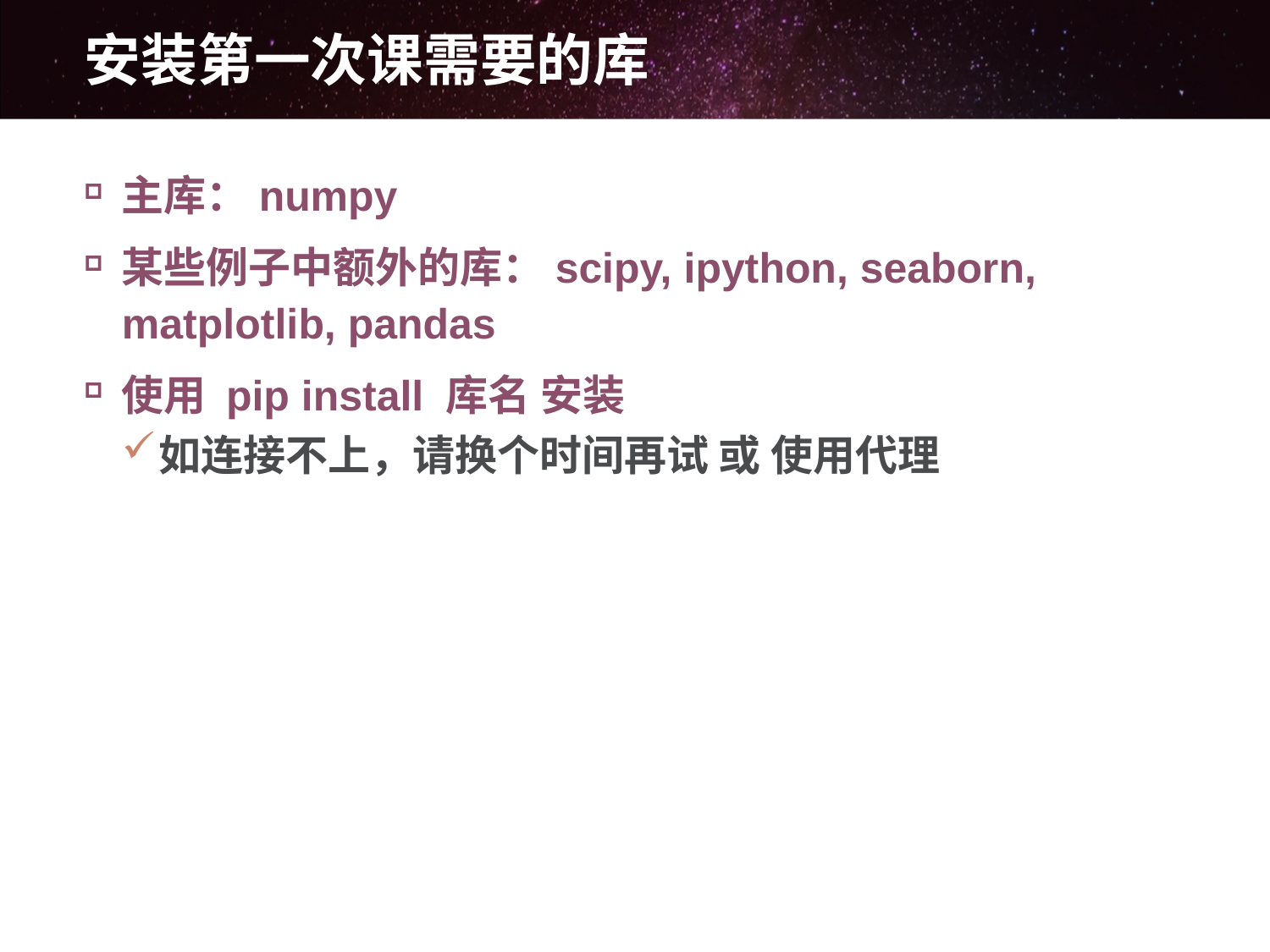

# 安装第一次课需要的库
主库：numpy
某些例子中额外的库：scipy, ipython, seaborn,  matplotlib, pandas
使用 pip install 库名 安装
如连接不上，请换个时间再试 或 使用代理